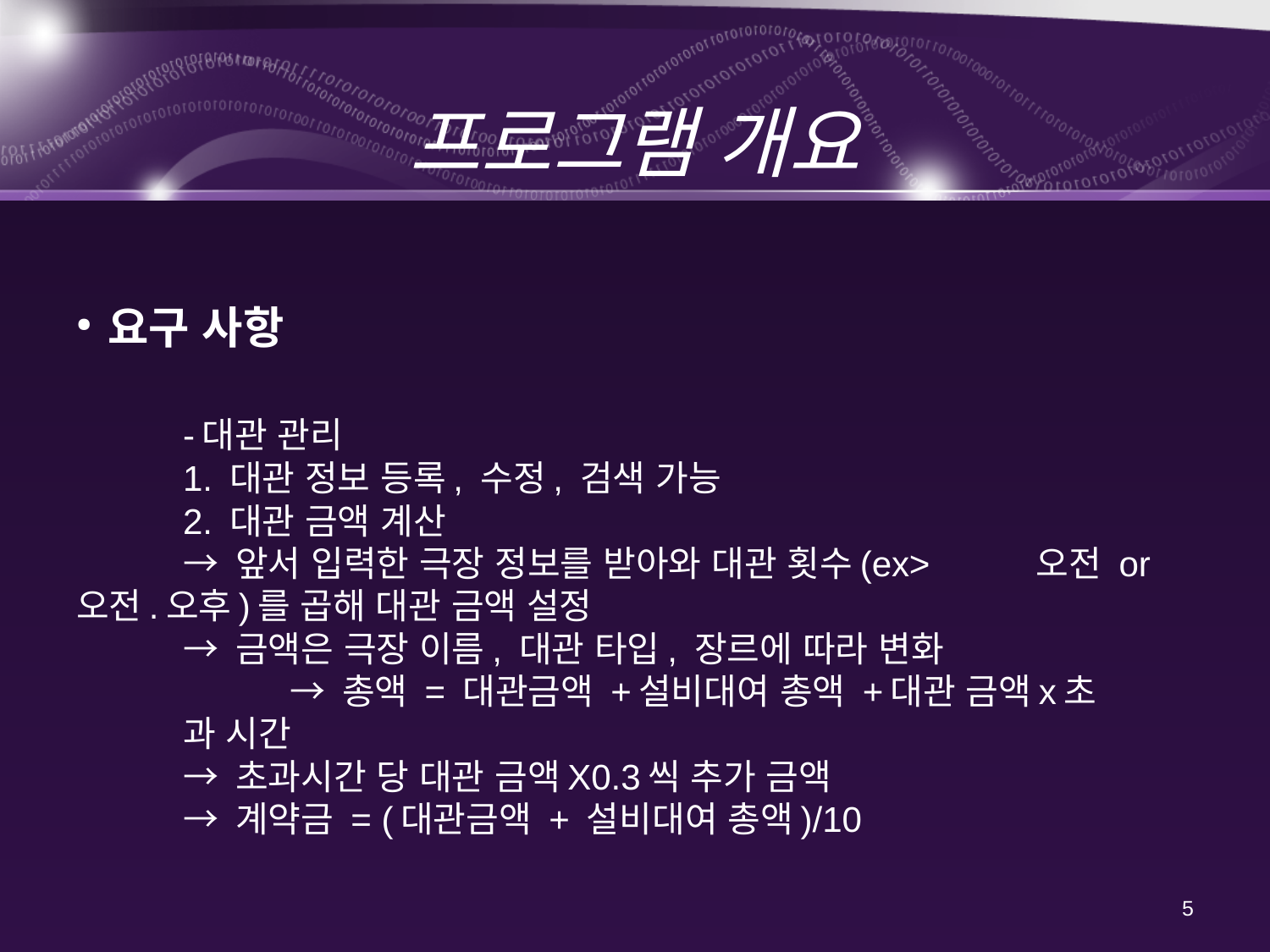

# 프로그램 개요

 요구 사항

	-대관 관리
 		1. 대관 정보 등록, 수정, 검색 가능
		2. 대관 금액 계산
 		→ 앞서 입력한 극장 정보를 받아와 대관 횟수(ex>			오전 or 오전.오후)를 곱해 대관 금액 설정
		→ 금액은 극장 이름, 대관 타입, 장르에 따라 변화
	    	→ 총액 = 대관금액 +설비대여 총액 +대관 금액x초			과 시간
		→ 초과시간 당 대관 금액X0.3씩 추가 금액
		→ 계약금 = (대관금액 + 설비대여 총액)/10

5